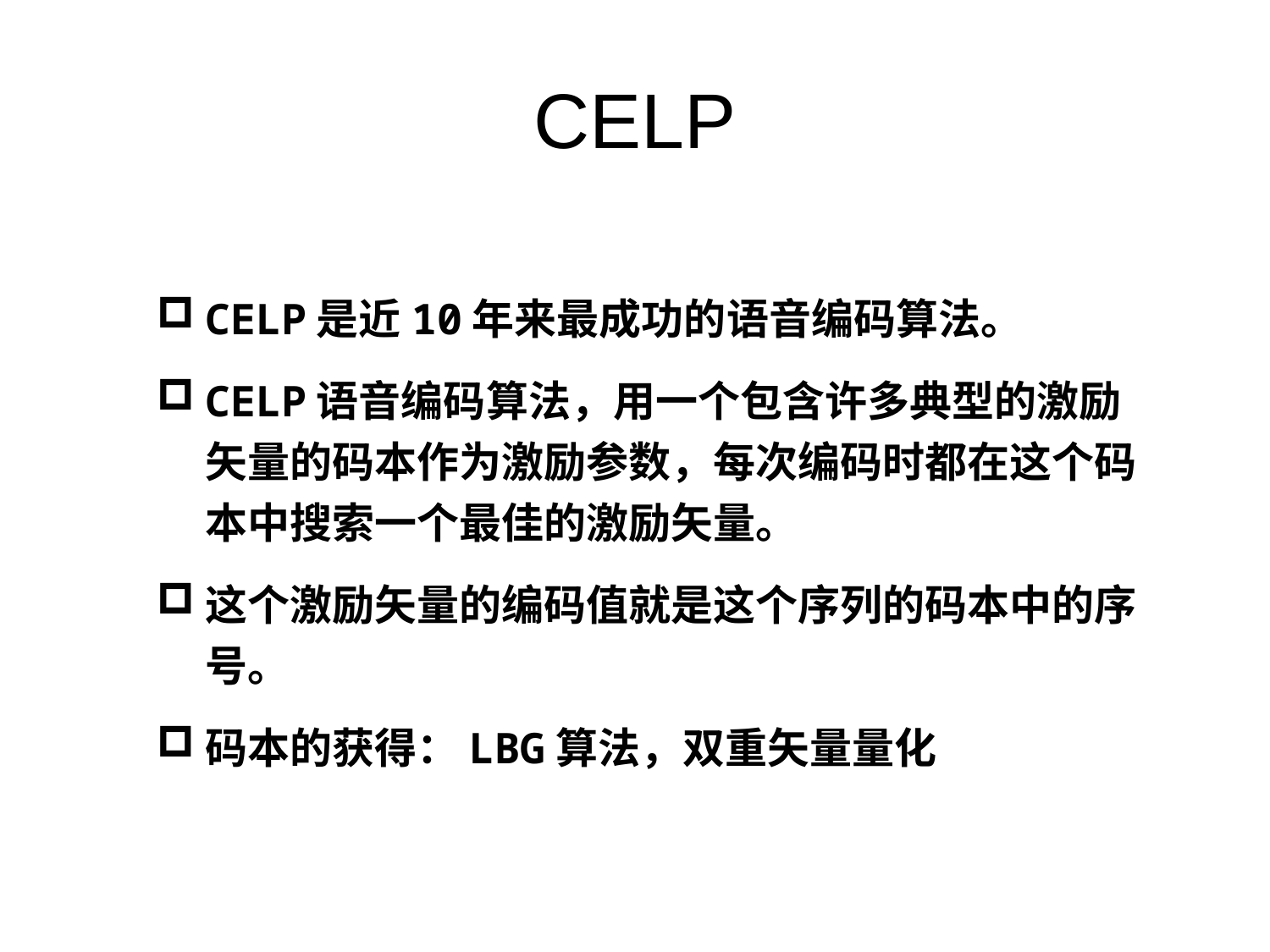

# CELP
CELP是近10年来最成功的语音编码算法。
CELP语音编码算法，用一个包含许多典型的激励矢量的码本作为激励参数，每次编码时都在这个码本中搜索一个最佳的激励矢量。
这个激励矢量的编码值就是这个序列的码本中的序号。
码本的获得：LBG算法，双重矢量量化